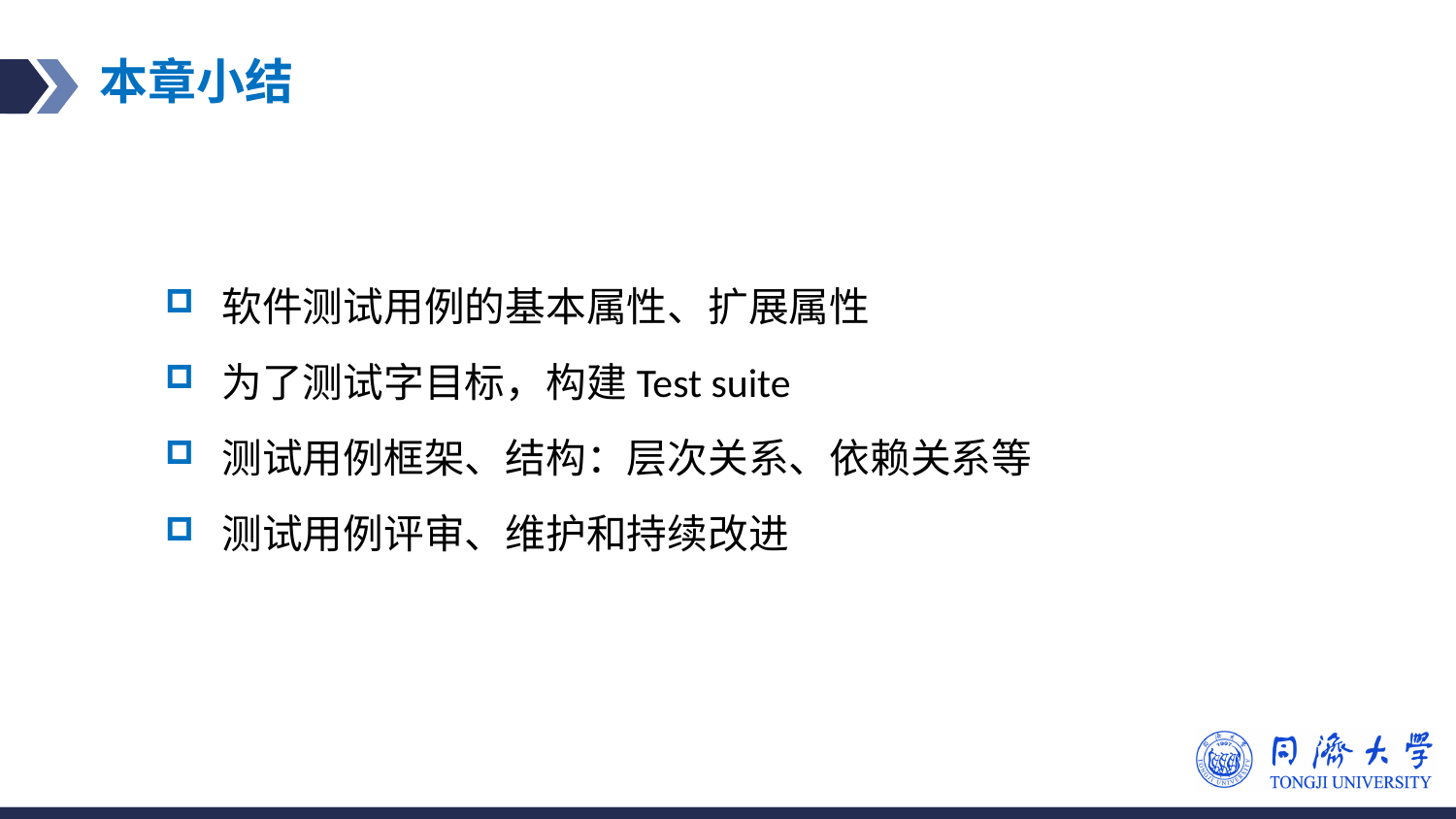

# 本章小结
软件测试用例的基本属性、扩展属性
为了测试字目标，构建Test suite
测试用例框架、结构：层次关系、依赖关系等
测试用例评审、维护和持续改进